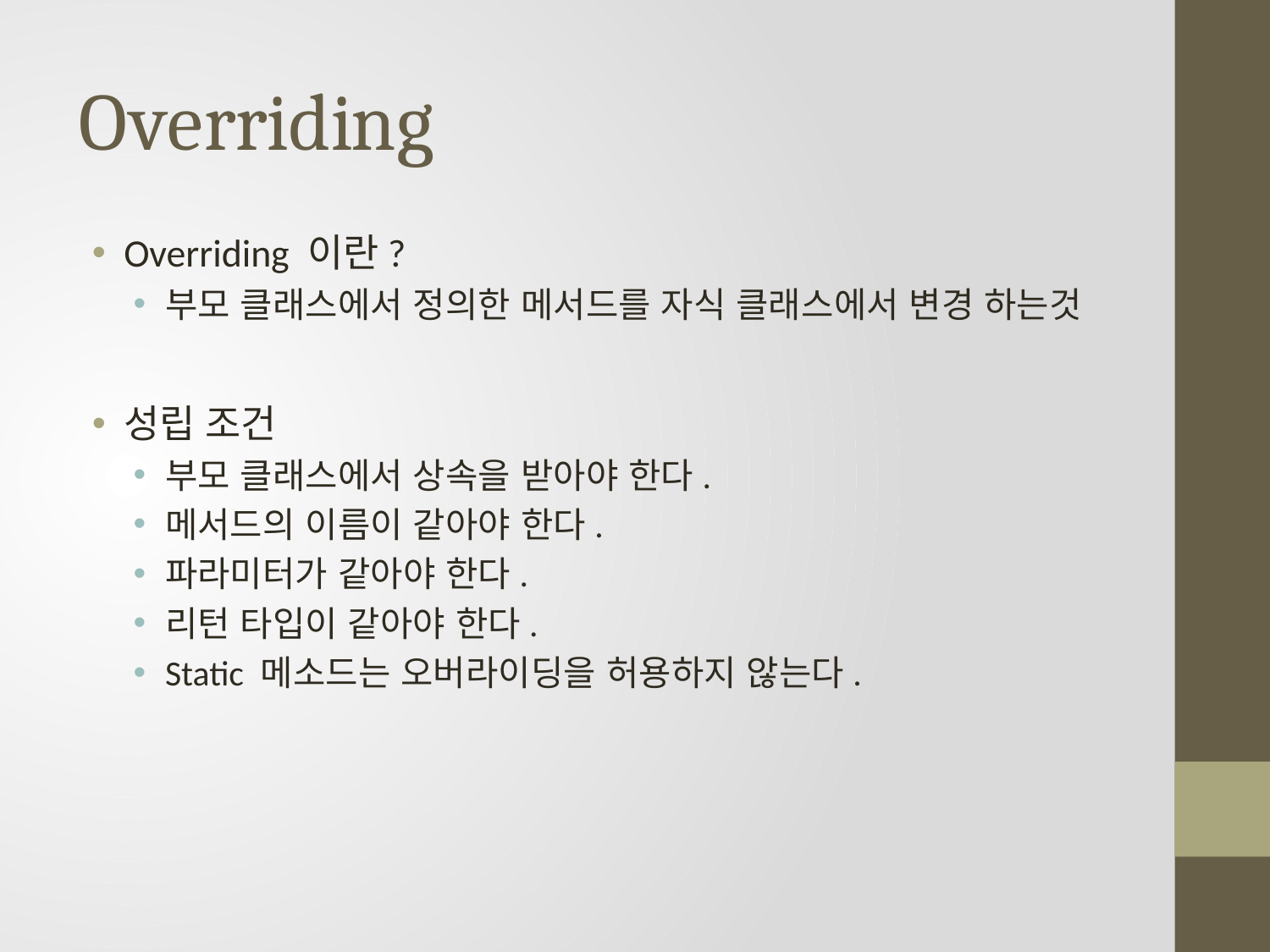

# Overriding
Overriding 이란?
부모 클래스에서 정의한 메서드를 자식 클래스에서 변경 하는것

성립 조건
부모 클래스에서 상속을 받아야 한다.
메서드의 이름이 같아야 한다.
파라미터가 같아야 한다.
리턴 타입이 같아야 한다.
Static 메소드는 오버라이딩을 허용하지 않는다.